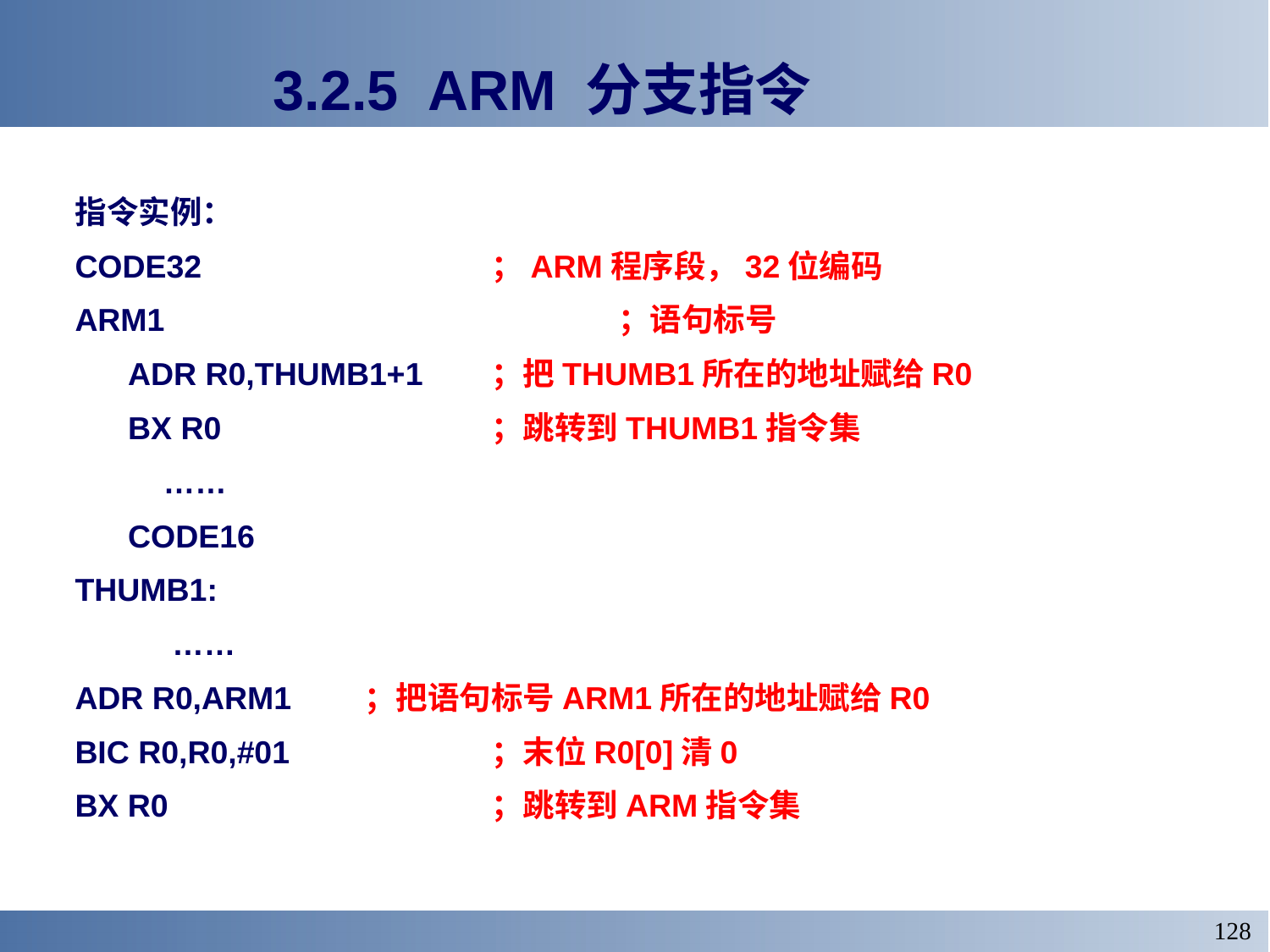

# 3.2.5  ARM 分支指令
指令实例：
CODE32			；ARM程序段，32位编码
ARM1				；语句标号
	  ADR R0,THUMB1+1	；把THUMB1所在的地址赋给R0
	  BX R0			；跳转到THUMB1指令集
	      ……
	  CODE16
THUMB1:
	       ……
ADR R0,ARM1	；把语句标号ARM1所在的地址赋给R0
BIC R0,R0,#01		；末位R0[0]清0
BX R0			；跳转到ARM指令集